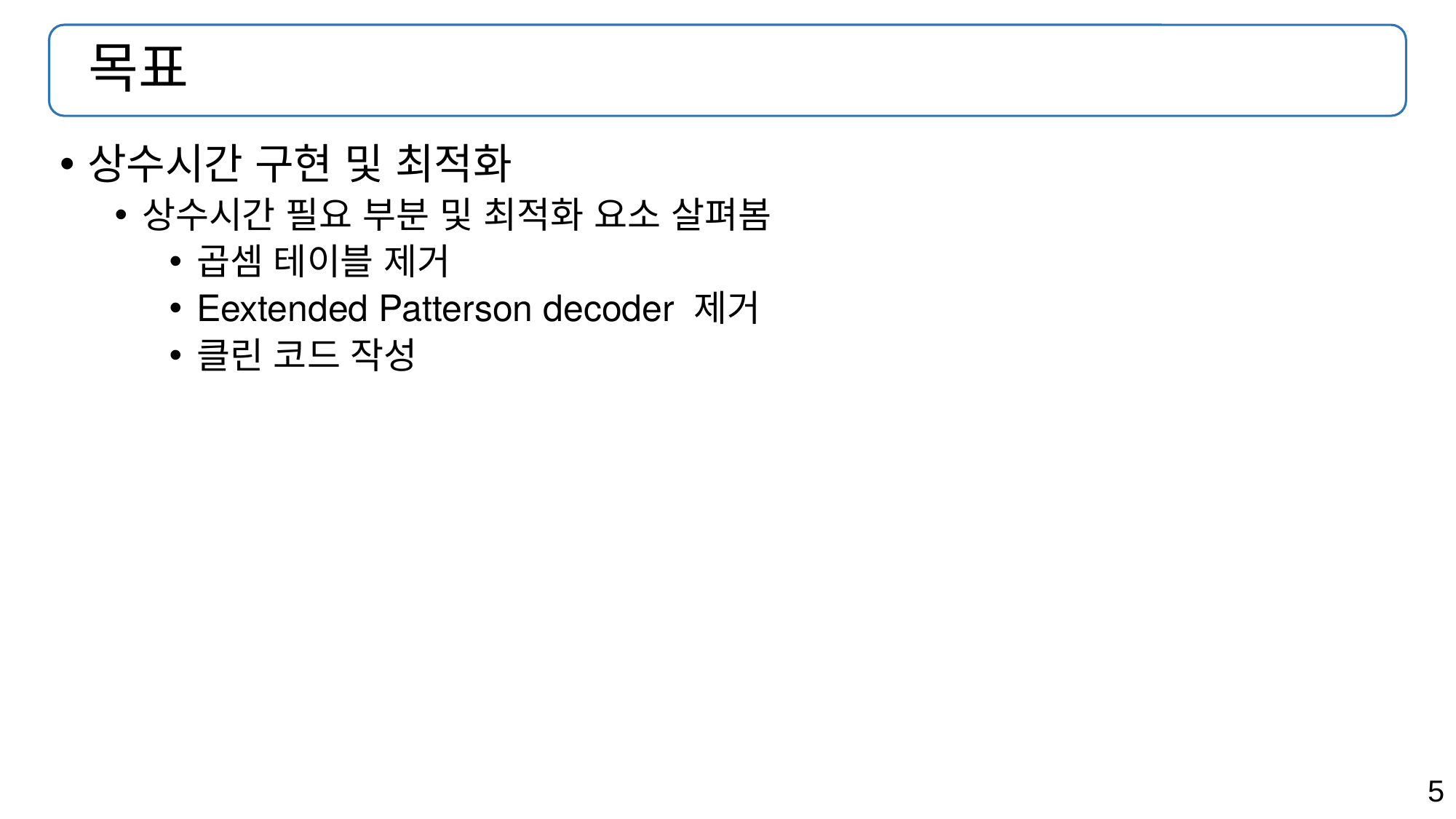

# 목표
상수시간 구현 및 최적화
상수시간 필요 부분 및 최적화 요소 살펴봄
곱셈 테이블 제거
Eextended Patterson decoder 제거
클린 코드 작성